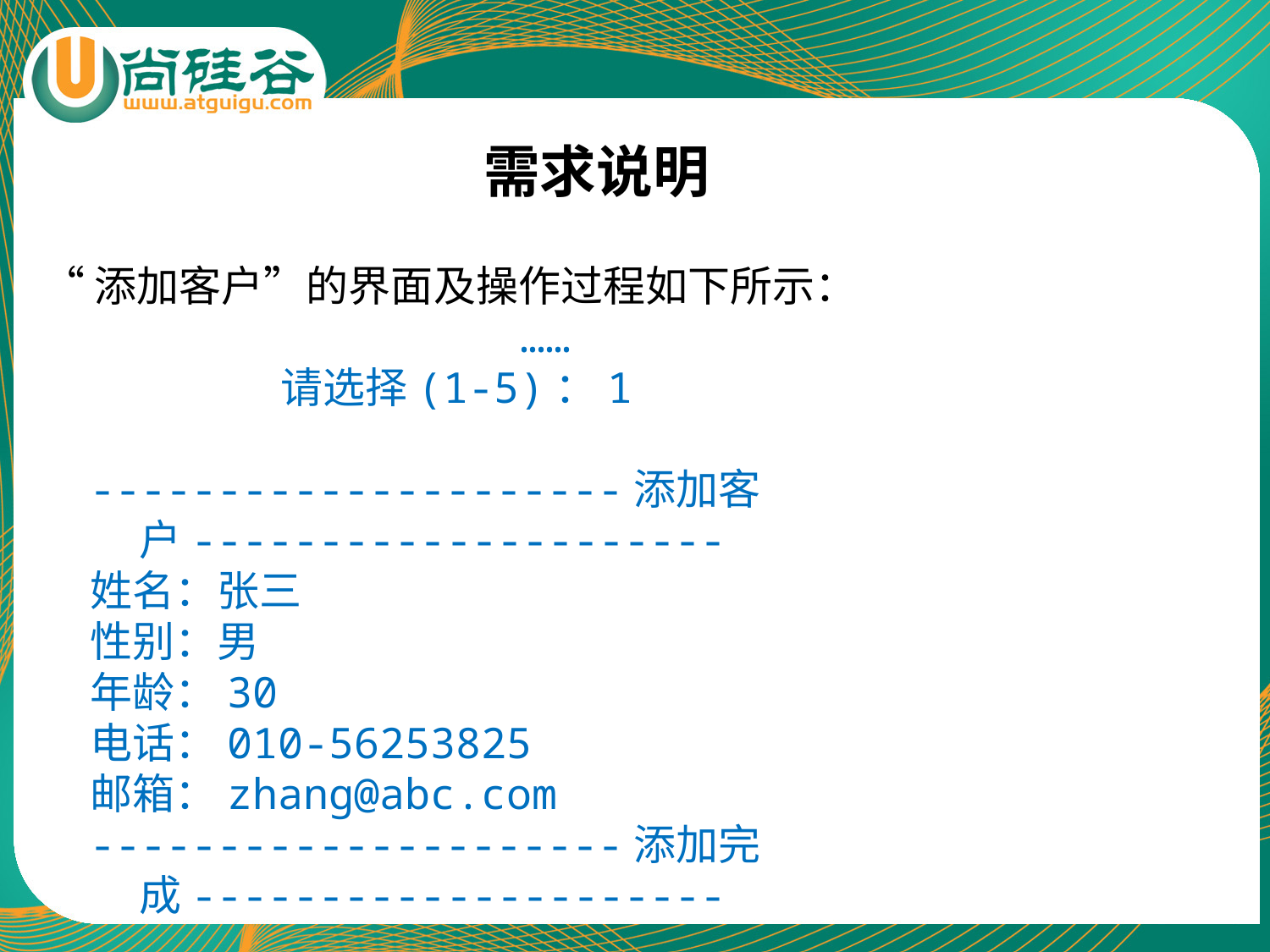

需求说明
“添加客户”的界面及操作过程如下所示：
				……
                   请选择(1-5)：1

---------------------添加客户---------------------
姓名：张三
性别：男
年龄：30
电话：010-56253825
邮箱：zhang@abc.com
---------------------添加完成---------------------